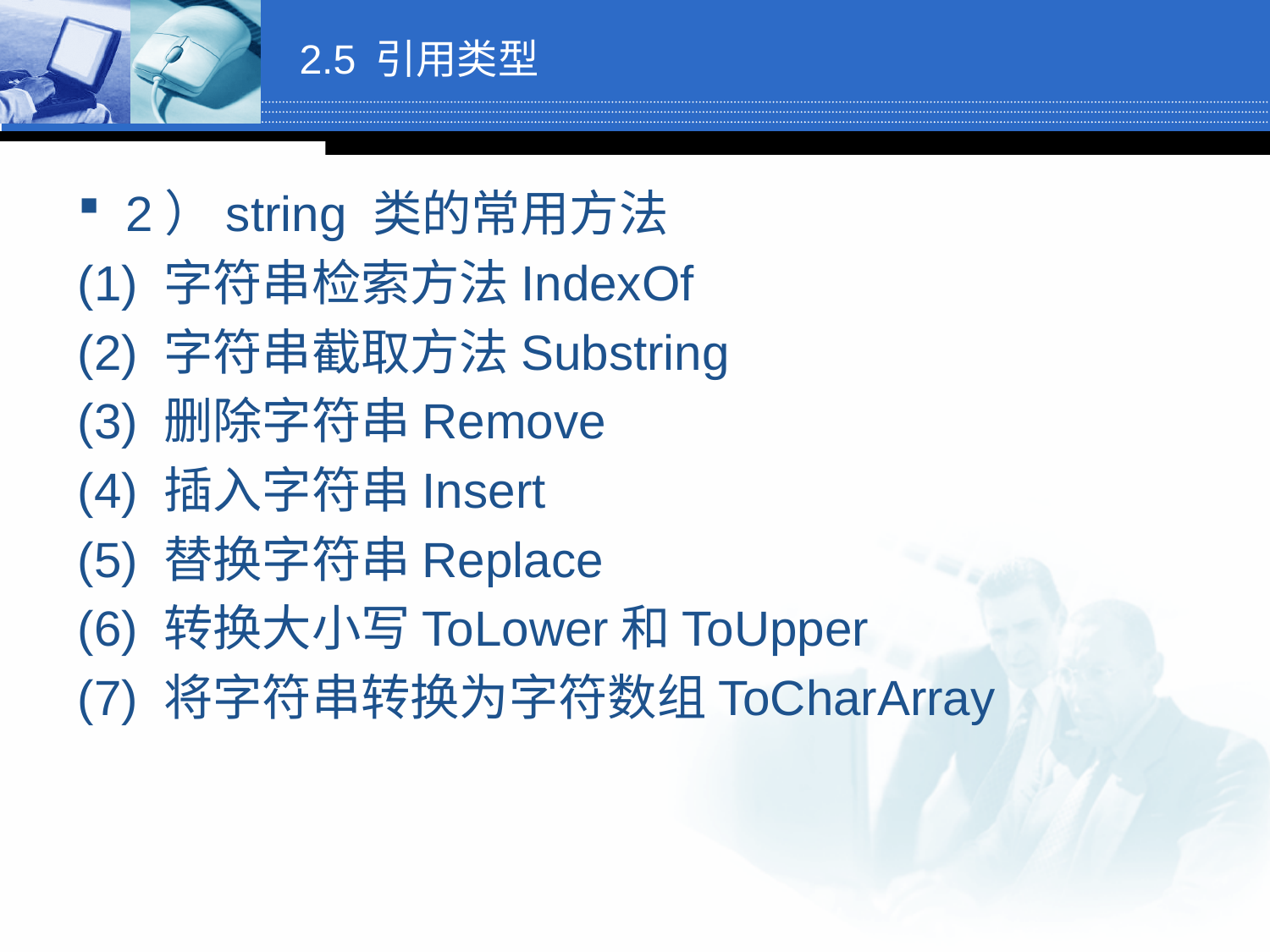

# 2.5 引用类型
2）string 类的常用方法
(1) 字符串检索方法IndexOf
(2) 字符串截取方法Substring
(3) 删除字符串Remove
(4) 插入字符串Insert
(5) 替换字符串Replace
(6) 转换大小写ToLower和ToUpper
(7) 将字符串转换为字符数组ToCharArray